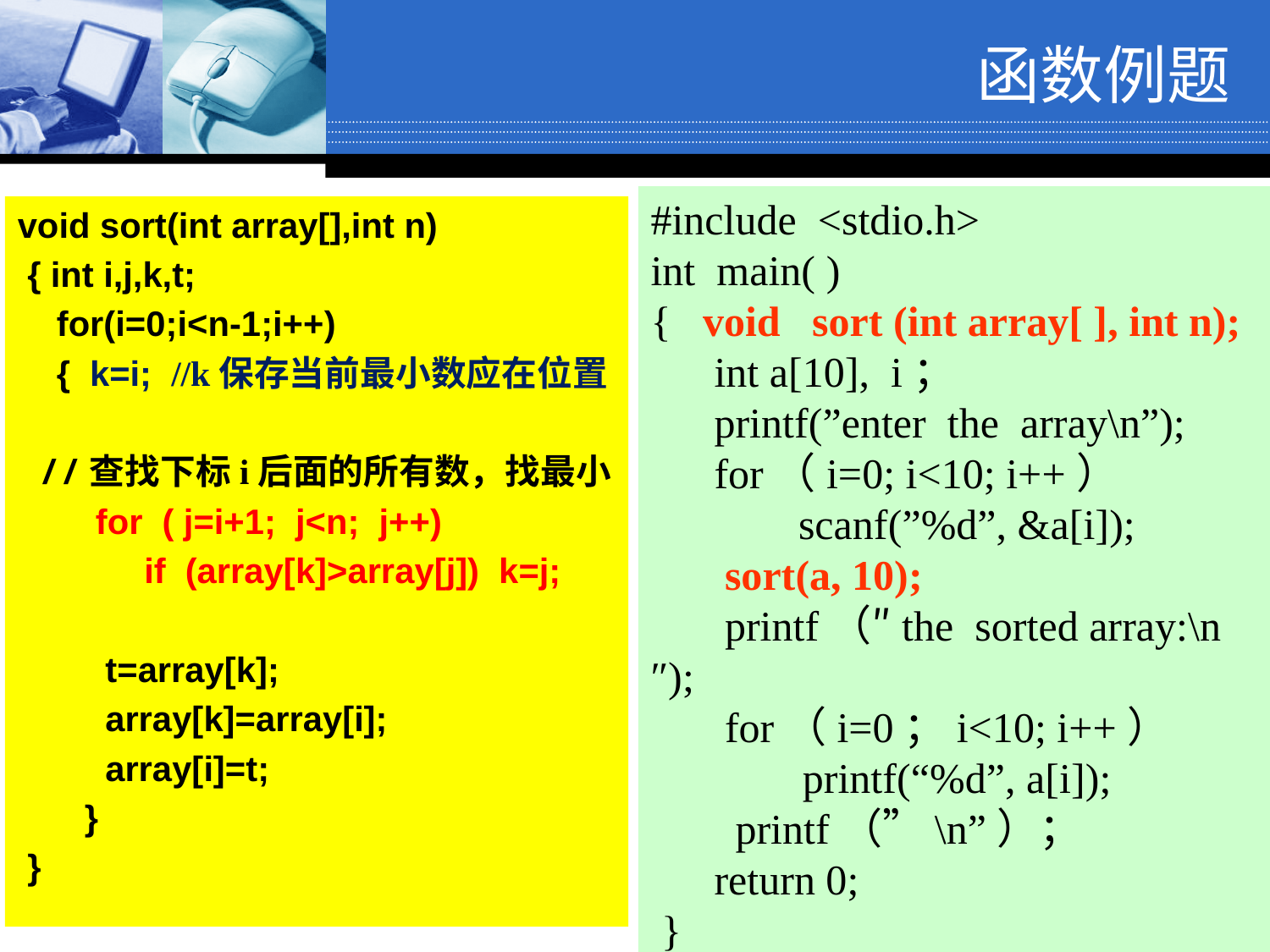

函数例题
#include  <stdio.h>
int  main( )
{   void   sort (int array[ ], int n);
      int a[10],  i；
      printf(”enter  the  array\n”);
      for（i=0; i<10; i++）
　          scanf(”%d”, &a[i]);
       sort(a, 10);
       printf（″the  sorted array:\n″);
       for（i=0；i<10; i++）
　　      printf(“%d”, a[i]);
        printf（”\n”）；
      return 0;
 }
void sort(int array[],int n)
 { int i,j,k,t;
    for(i=0;i<n-1;i++)
    {  k=i;  //k保存当前最小数应在位置

 //查找下标i后面的所有数，找最小
        for  ( j=i+1;  j<n;  j++)
             if  (array[k]>array[j])  k=j;

         t=array[k];
         array[k]=array[i];
         array[i]=t;
	  }
 }